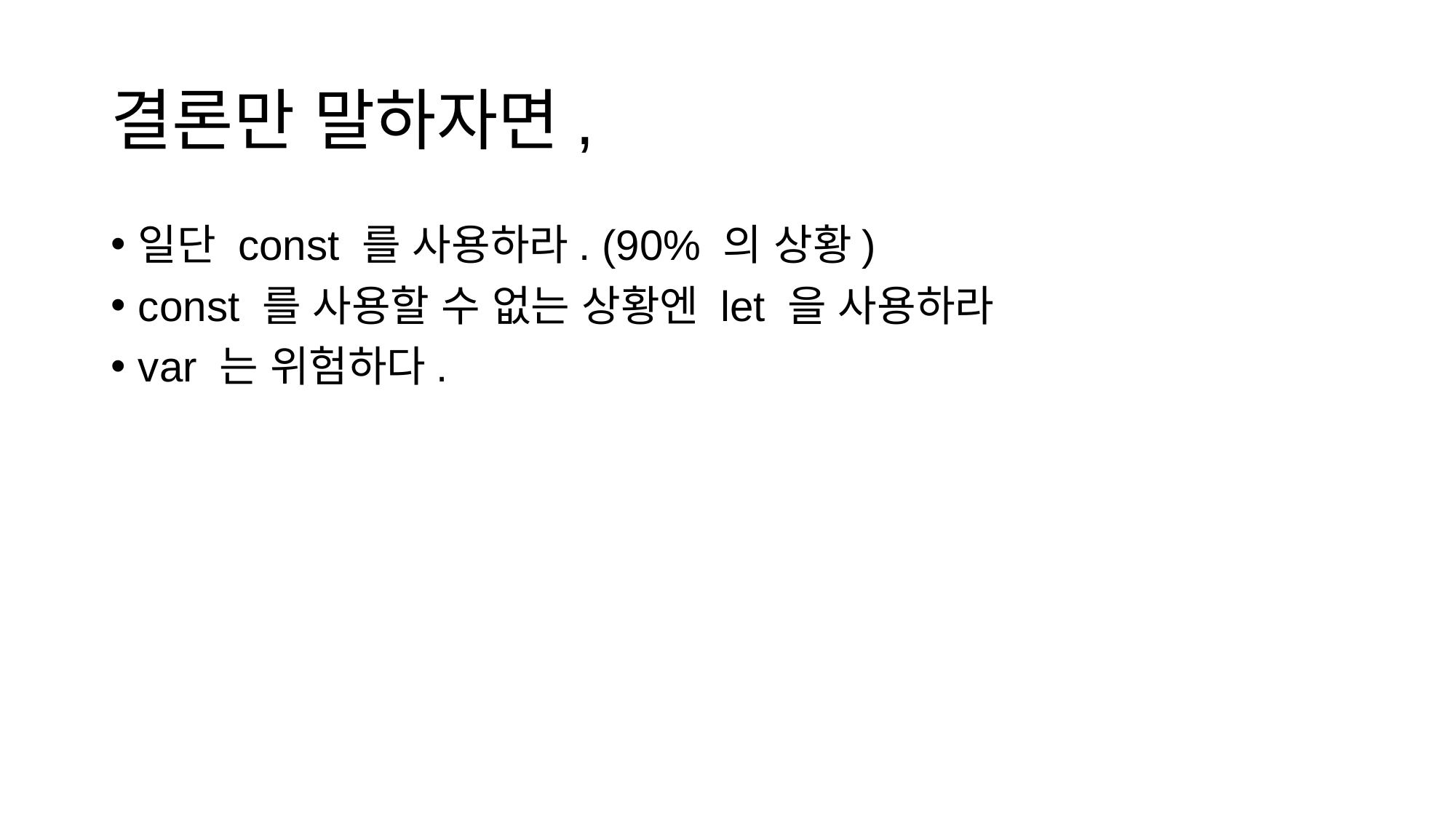

# 결론만 말하자면,
일단 const 를 사용하라. (90% 의 상황)
const 를 사용할 수 없는 상황엔 let 을 사용하라
var 는 위험하다.